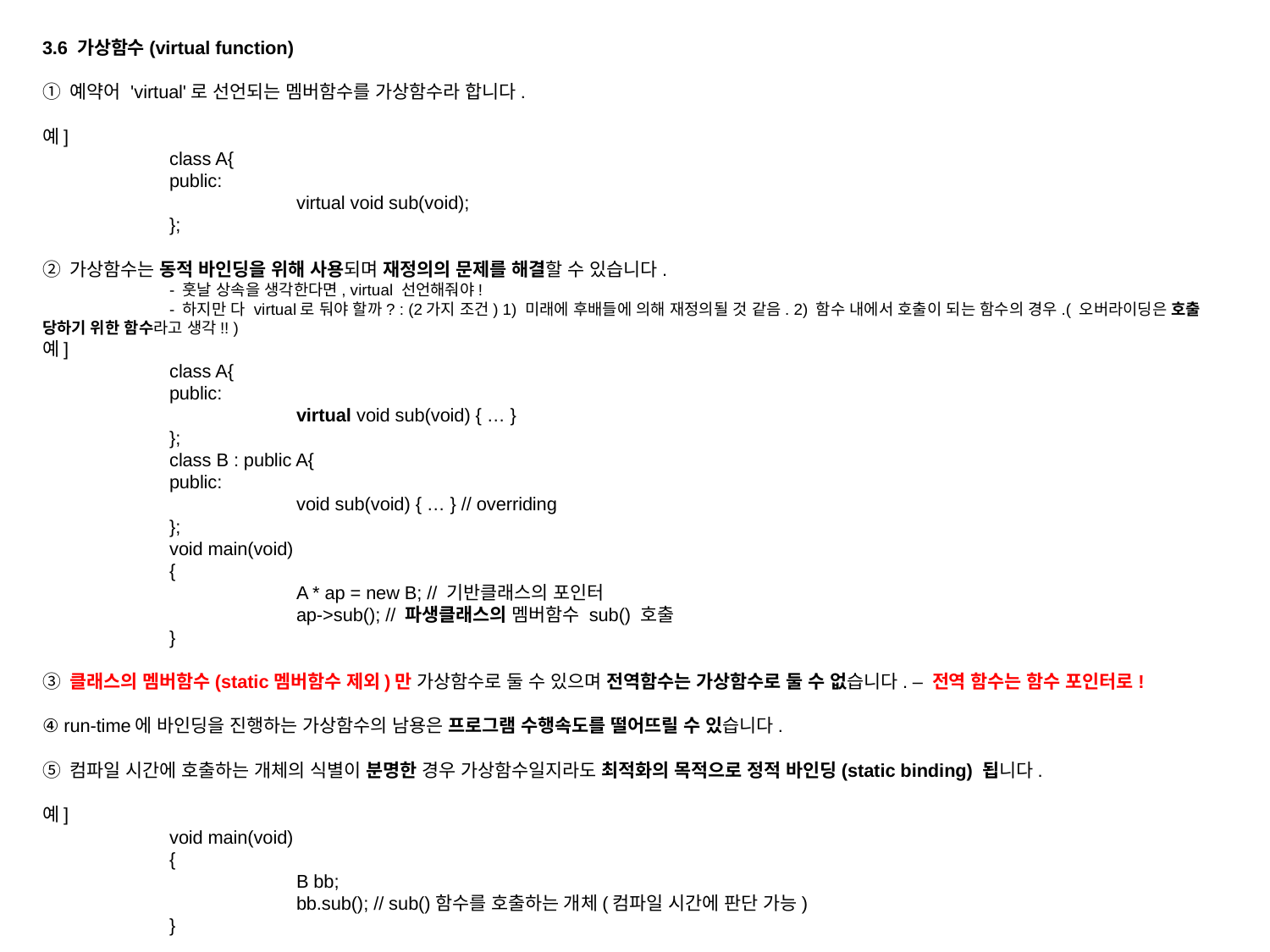

3.6 가상함수(virtual function)

① 예약어 'virtual'로 선언되는 멤버함수를 가상함수라 합니다.

예]
	class A{
	public:
		virtual void sub(void);
	};

② 가상함수는 동적 바인딩을 위해 사용되며 재정의의 문제를 해결할 수 있습니다.
	- 훗날 상속을 생각한다면, virtual 선언해줘야!
	- 하지만 다 virtual로 둬야 할까? : (2가지 조건) 1) 미래에 후배들에 의해 재정의될 것 같음. 2) 함수 내에서 호출이 되는 함수의 경우.( 오버라이딩은 호출 당하기 위한 함수라고 생각!! )
예]
	class A{
	public:
		virtual void sub(void) { … }
	};
	class B : public A{
	public:
		void sub(void) { … } // overriding
	};
	void main(void)
	{
		A * ap = new B; // 기반클래스의 포인터
		ap->sub(); // 파생클래스의 멤버함수 sub() 호출
	}

③ 클래스의 멤버함수(static멤버함수 제외)만 가상함수로 둘 수 있으며 전역함수는 가상함수로 둘 수 없습니다. – 전역 함수는 함수 포인터로!

④ run-time에 바인딩을 진행하는 가상함수의 남용은 프로그램 수행속도를 떨어뜨릴 수 있습니다.

⑤ 컴파일 시간에 호출하는 개체의 식별이 분명한 경우 가상함수일지라도 최적화의 목적으로 정적 바인딩(static binding) 됩니다.

예]
	void main(void)
	{
		B bb;
		bb.sub(); // sub()함수를 호출하는 개체(컴파일 시간에 판단 가능)
	}